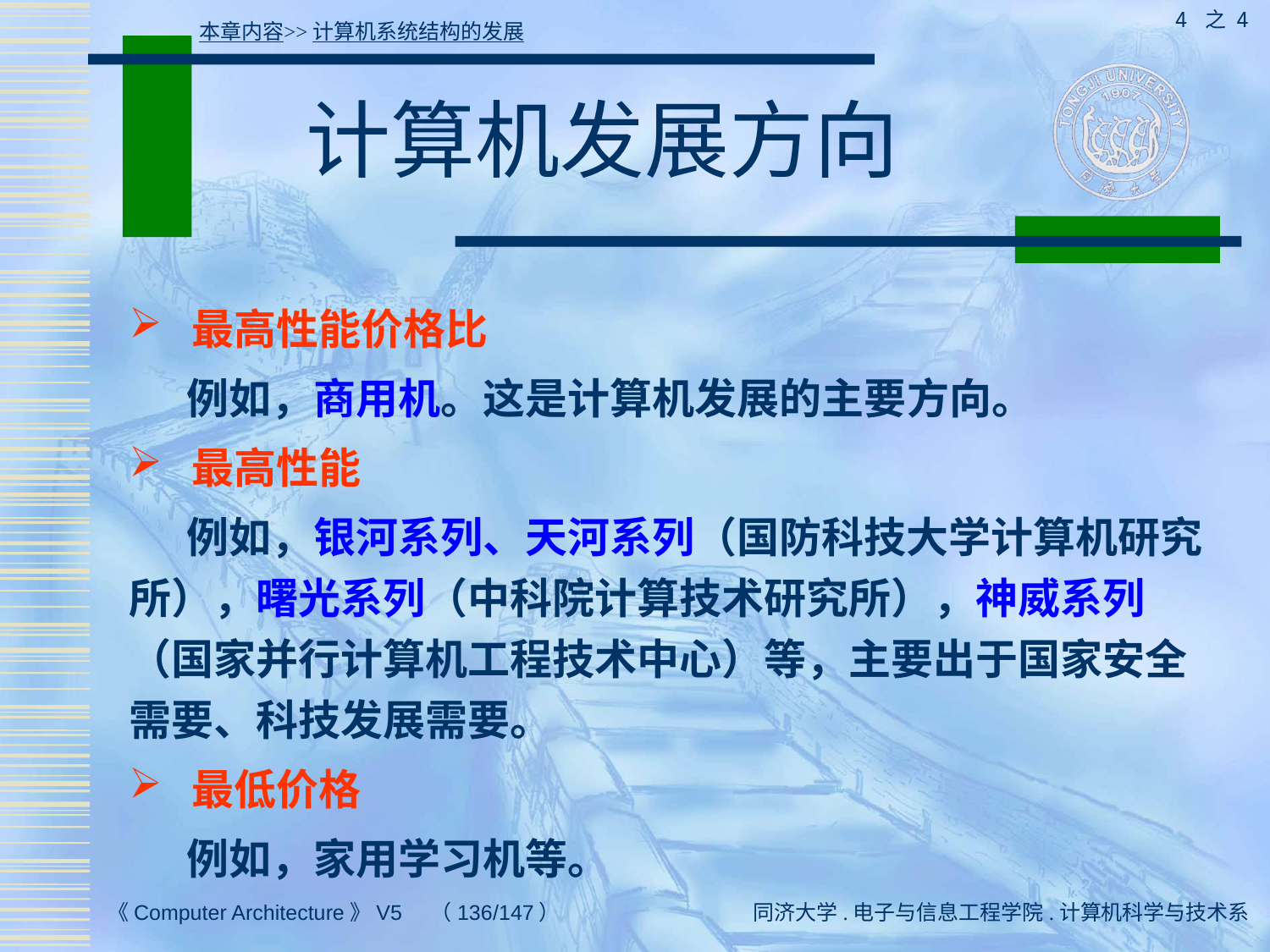

4 之 4
本章内容>>计算机系统结构的发展
# 计算机发展方向
  最高性能价格比
     例如，商用机。这是计算机发展的主要方向。
  最高性能
     例如，银河系列、天河系列（国防科技大学计算机研究所），曙光系列（中科院计算技术研究所），神威系列（国家并行计算机工程技术中心）等，主要出于国家安全需要、科技发展需要。
  最低价格
     例如，家用学习机等。